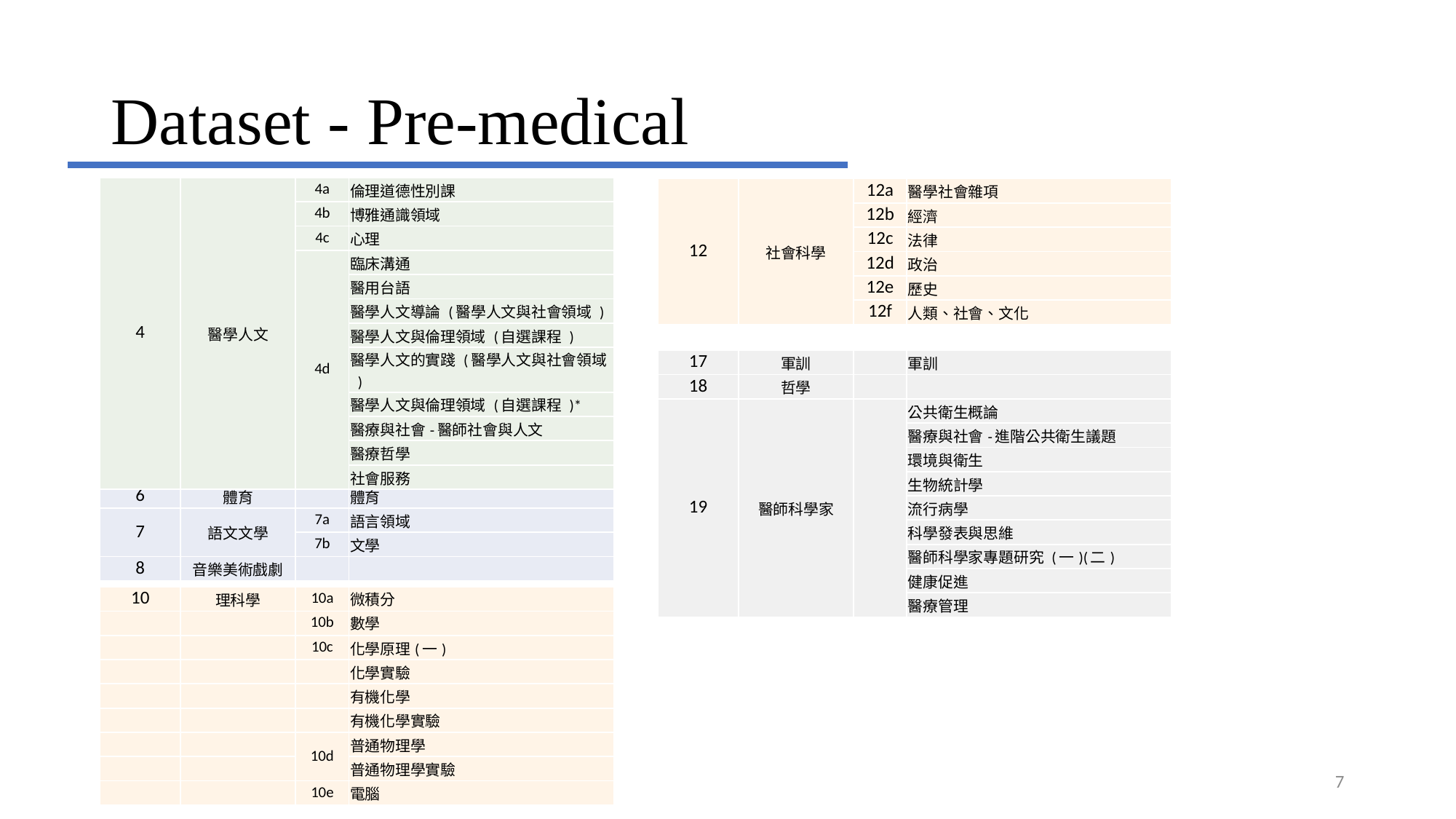

# Dataset - Pre-medical
| 4 | 醫學人文 | 4a | 倫理道德性別課 |
| --- | --- | --- | --- |
|  |  | 4b | 博雅通識領域 |
|  |  | 4c | 心理 |
|  |  | 4d | 臨床溝通 |
|  |  |  | 醫用台語 |
|  |  |  | 醫學人文導論 (醫學人文與社會領域 ) |
|  |  |  | 醫學人文與倫理領域 (自選課程 ) |
|  |  |  | 醫學人文的實踐 (醫學人文與社會領域 ) |
|  |  |  | 醫學人文與倫理領域 (自選課程 )\* |
|  |  |  | 醫療與社會-醫師社會與人文 |
|  |  |  | 醫療哲學 |
|  |  |  | 社會服務 |
| 12 | 社會科學 | 12a | 醫學社會雜項 |
| --- | --- | --- | --- |
|  |  | 12b | 經濟 |
|  |  | 12c | 法律 |
|  |  | 12d | 政治 |
|  |  | 12e | 歷史 |
|  |  | 12f | 人類、社會、文化 |
| 17 | 軍訓 |  | 軍訓 |
| --- | --- | --- | --- |
| 18 | 哲學 |  |  |
| 19 | 醫師科學家 |  | 公共衛生概論 |
|  |  |  | 醫療與社會-進階公共衛生議題 |
|  |  |  | 環境與衛生 |
|  |  |  | 生物統計學 |
|  |  |  | 流行病學 |
|  |  |  | 科學發表與思維 |
|  |  |  | 醫師科學家專題研究 (一)(二) |
|  |  |  | 健康促進 |
|  |  |  | 醫療管理 |
| 6 | 體育 |  | 體育 |
| --- | --- | --- | --- |
| 7 | 語文文學 | 7a | 語言領域 |
|  |  | 7b | 文學 |
| 8 | 音樂美術戲劇 |  |  |
| 10 | 理科學 | 10a | 微積分 |
| --- | --- | --- | --- |
|  |  | 10b | 數學 |
|  |  | 10c | 化學原理(一) |
|  |  |  | 化學實驗 |
|  |  |  | 有機化學 |
|  |  |  | 有機化學實驗 |
|  |  | 10d | 普通物理學 |
|  |  |  | 普通物理學實驗 |
|  |  | 10e | 電腦 |
7